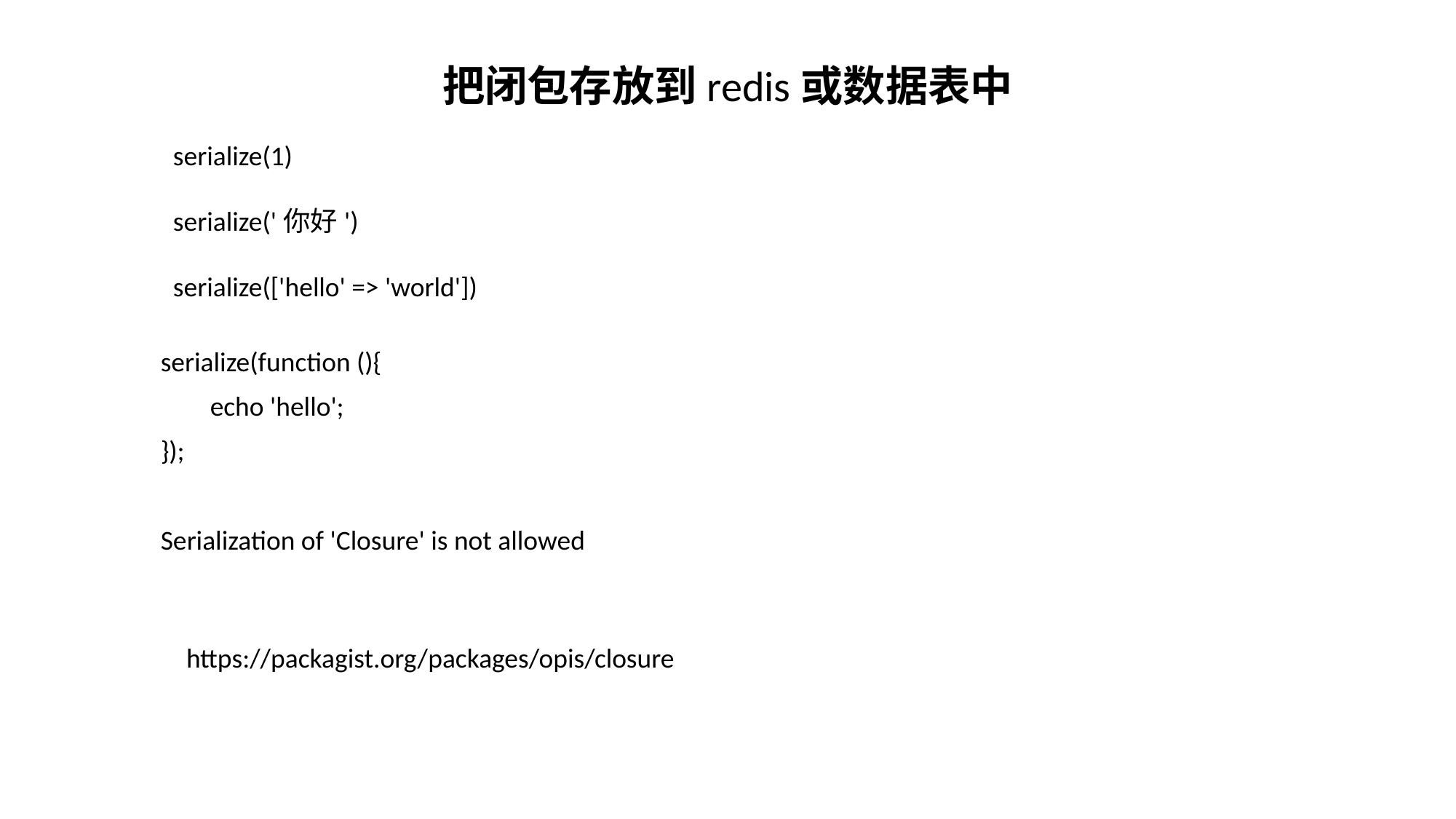

# 把闭包存放到redis或数据表中
serialize(1)

serialize('你好')

serialize(['hello' => 'world'])
serialize(function (){
        echo 'hello';
});

Serialization of 'Closure' is not allowed
https://packagist.org/packages/opis/closure